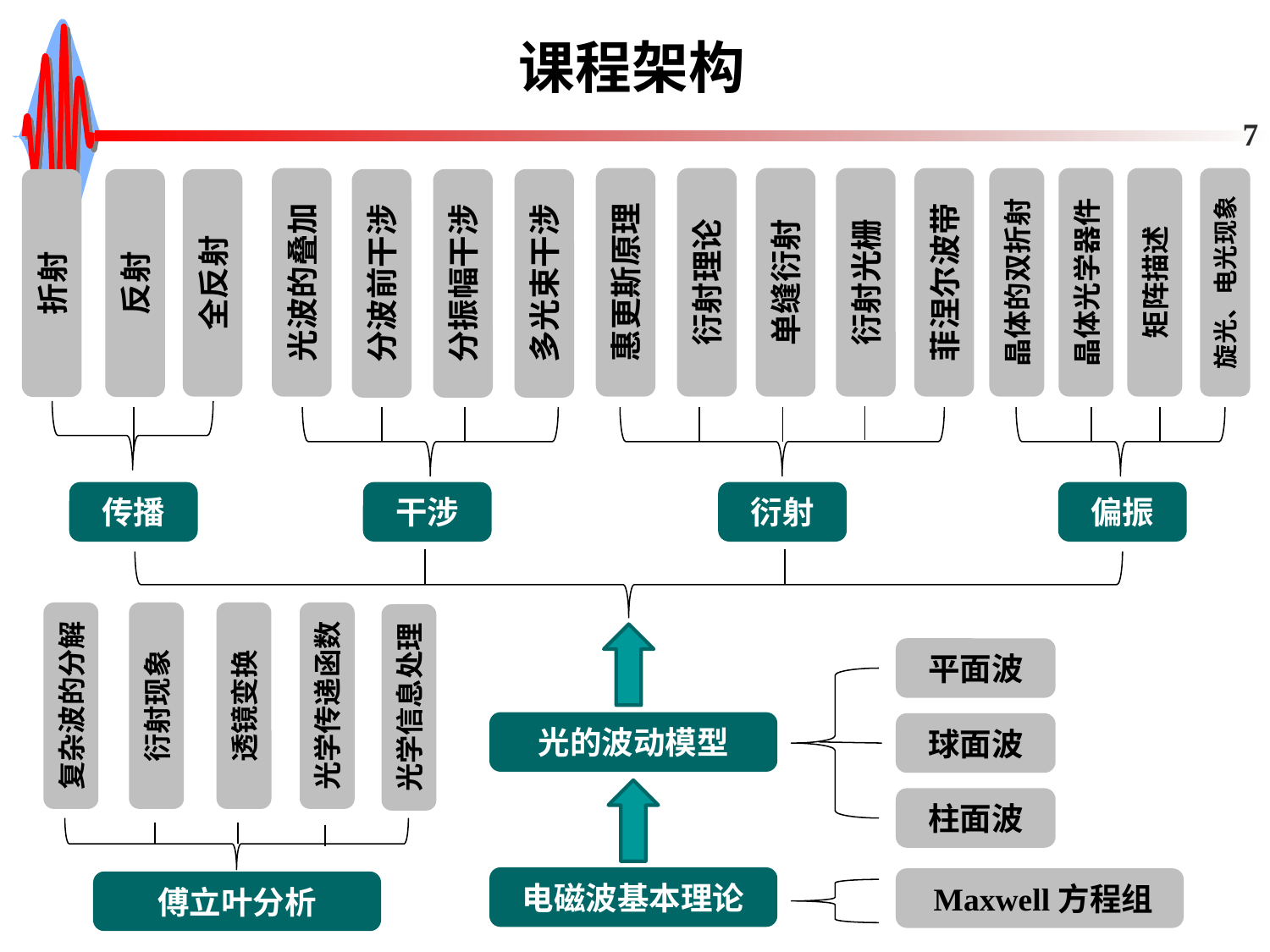

# 课程架构

7
菲涅尔波带
衍射光栅
单缝衍射
光波的叠加
惠更斯原理
衍射理论
全反射
反射
折射
分波前干涉
分振幅干涉
多光束干涉
晶体的双折射
矩阵描述
晶体光学器件
旋光、电光现象

传播
干涉
衍射
偏振

平面波

复杂波的分解
衍射现象
透镜变换
光学传递函数
光学信息处理
光的波动模型
球面波
柱面波

电磁波基本理论
Maxwell方程组
傅立叶分析